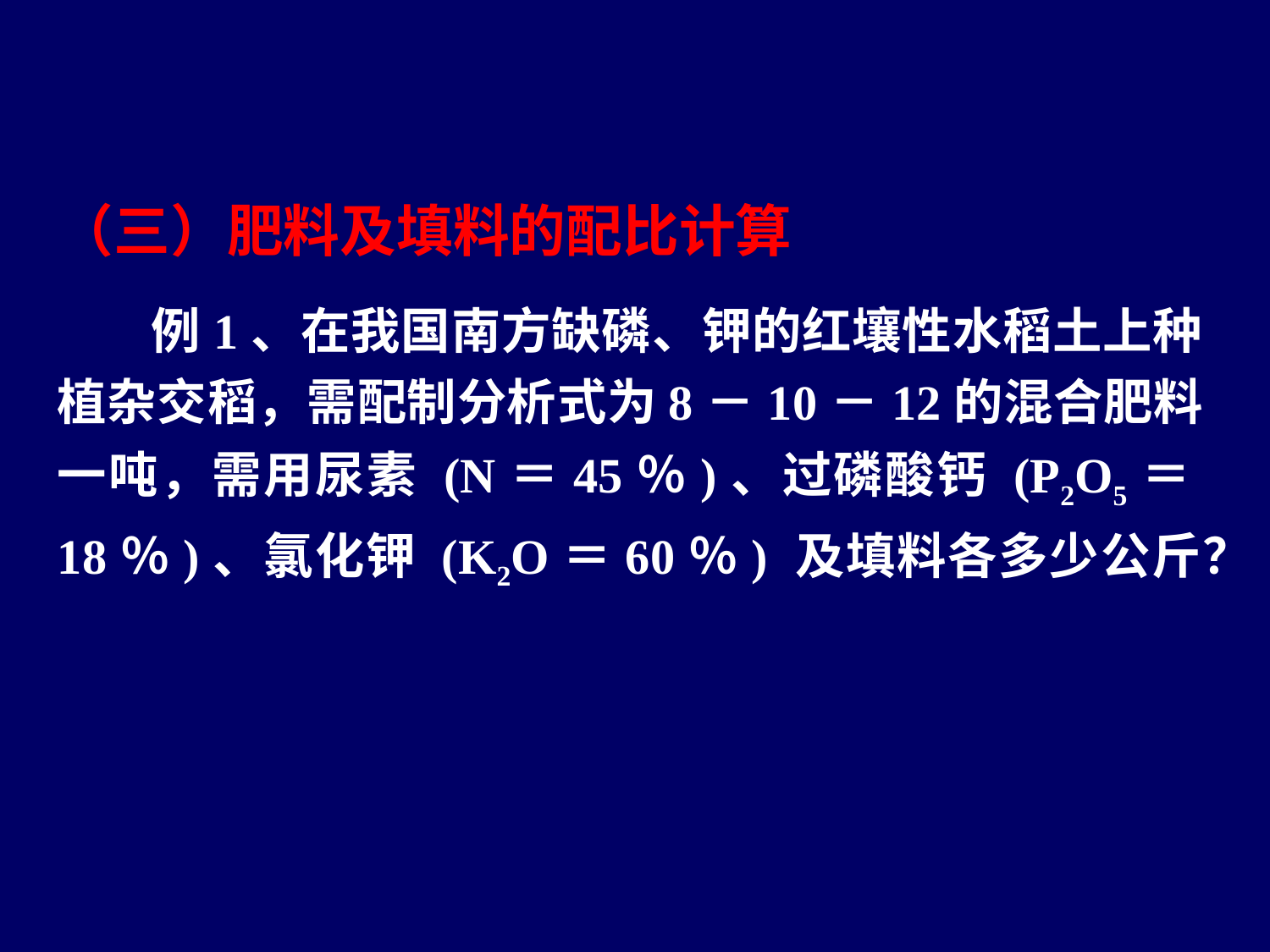

（三）肥料及填料的配比计算
        例1、在我国南方缺磷、钾的红壤性水稻土上种植杂交稻，需配制分析式为8－10－12的混合肥料一吨，需用尿素 (N＝45％)、过磷酸钙 (P2O5＝18％)、氯化钾 (K2O＝60％) 及填料各多少公斤？